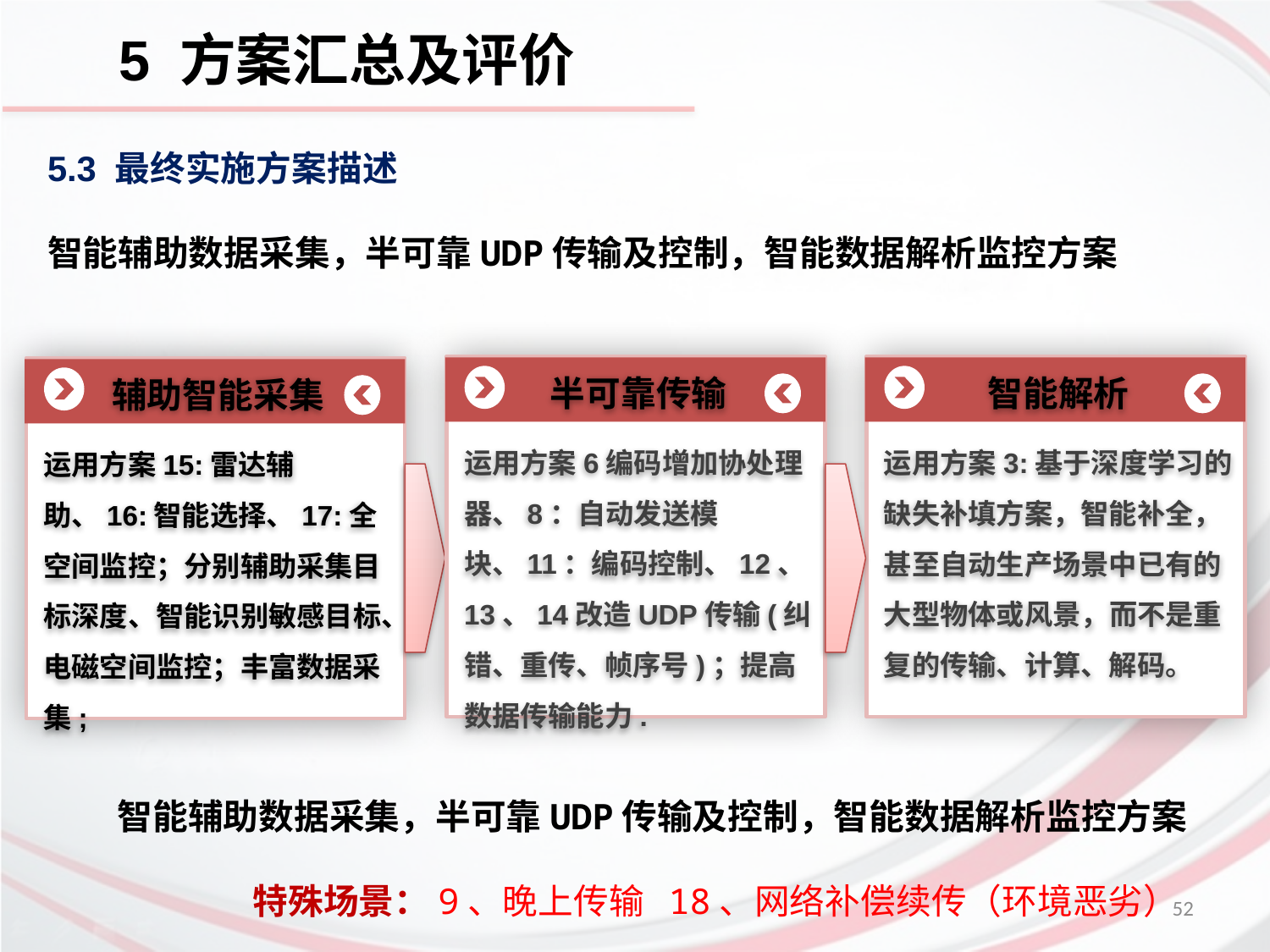

5 方案汇总及评价
5.3 最终实施方案描述
智能辅助数据采集，半可靠UDP传输及控制，智能数据解析监控方案

半可靠传输
智能解析

辅助智能采集

运用方案3:基于深度学习的缺失补填方案，智能补全，甚至自动生产场景中已有的大型物体或风景，而不是重复的传输、计算、解码。

运用方案6编码增加协处理器、8：自动发送模块、11：编码控制、12、13、14改造UDP传输(纠错、重传、帧序号)；提高数据传输能力.

运用方案15:雷达辅助、16:智能选择、17:全空间监控；分别辅助采集目标深度、智能识别敏感目标、电磁空间监控；丰富数据采集;

智能辅助数据采集，半可靠UDP传输及控制，智能数据解析监控方案
	特殊场景：9、晚上传输  18、网络补偿续传（环境恶劣）
52